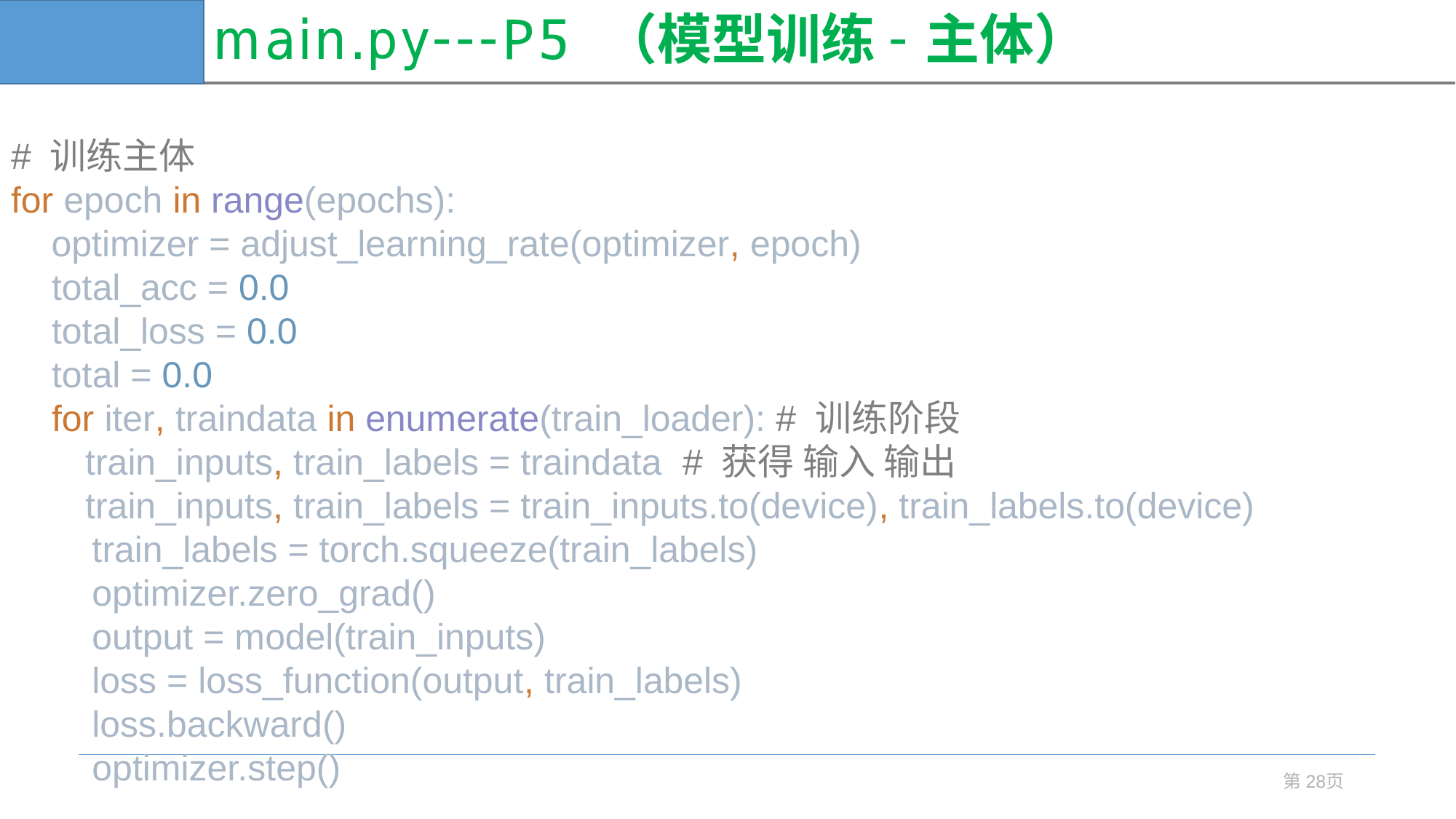

# main.py---P5 （模型训练-主体）
# 训练主体 for epoch in range(epochs): optimizer = adjust_learning_rate(optimizer, epoch) total_acc = 0.0 total_loss = 0.0 total = 0.0 for iter, traindata in enumerate(train_loader): # 训练阶段 train_inputs, train_labels = traindata  # 获得 输入 输出 train_inputs, train_labels = train_inputs.to(device), train_labels.to(device) train_labels = torch.squeeze(train_labels) optimizer.zero_grad() output = model(train_inputs) loss = loss_function(output, train_labels) loss.backward() optimizer.step()
第28页